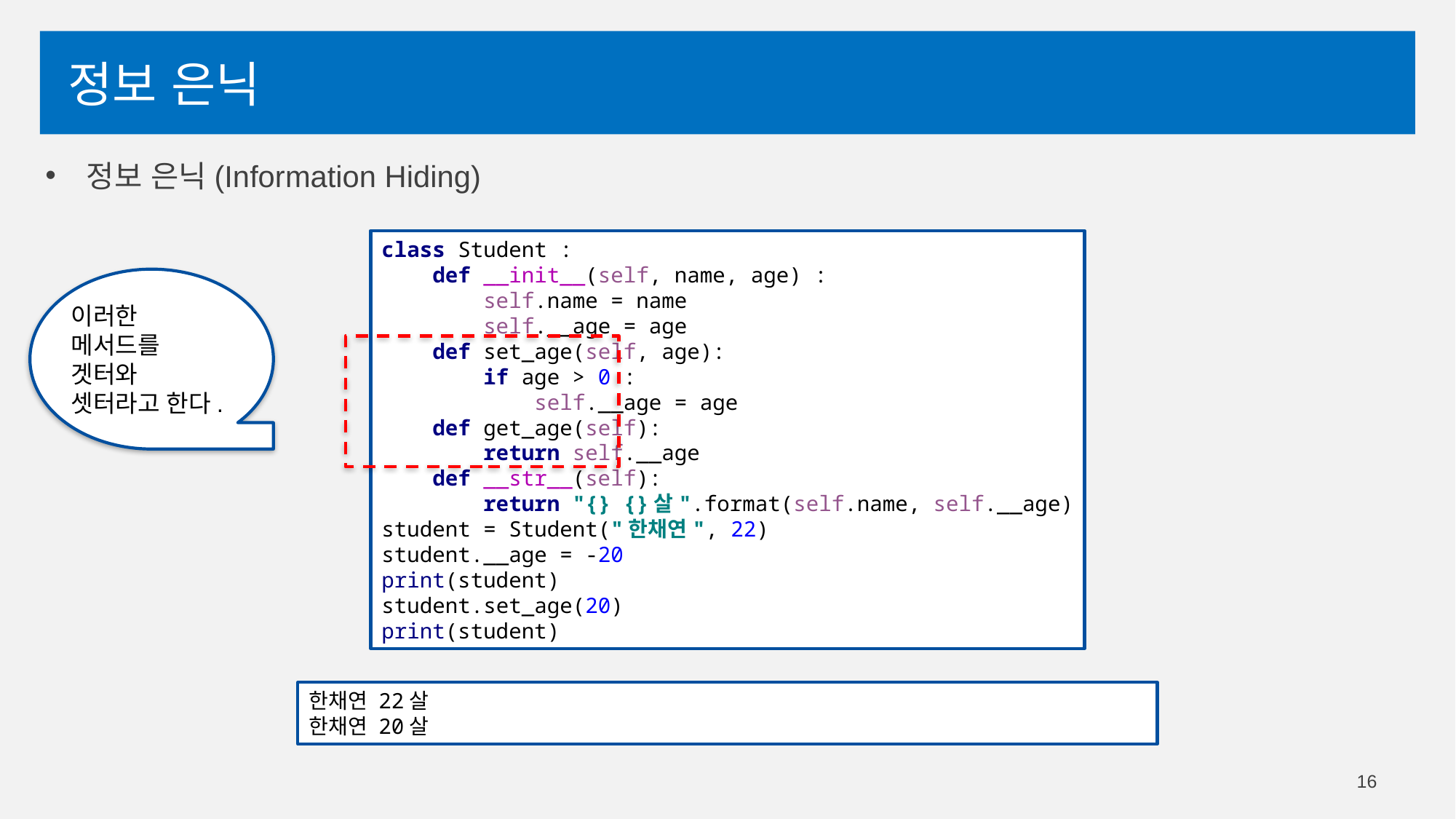

# 정보 은닉
정보 은닉(Information Hiding)
class Student :
    def __init__(self, name, age) :
        self.name = name
        self.__age = age
    def set_age(self, age):
        if age > 0 :
            self.__age = age
    def get_age(self):
        return self.__age
    def __str__(self):
        return "{} {}살".format(self.name, self.__age)
student = Student("한채연", 22)
student.__age = -20
print(student)
student.set_age(20)
print(student)
이러한 메서드를 겟터와 셋터라고 한다.

한채연 22살
한채연 20살
16